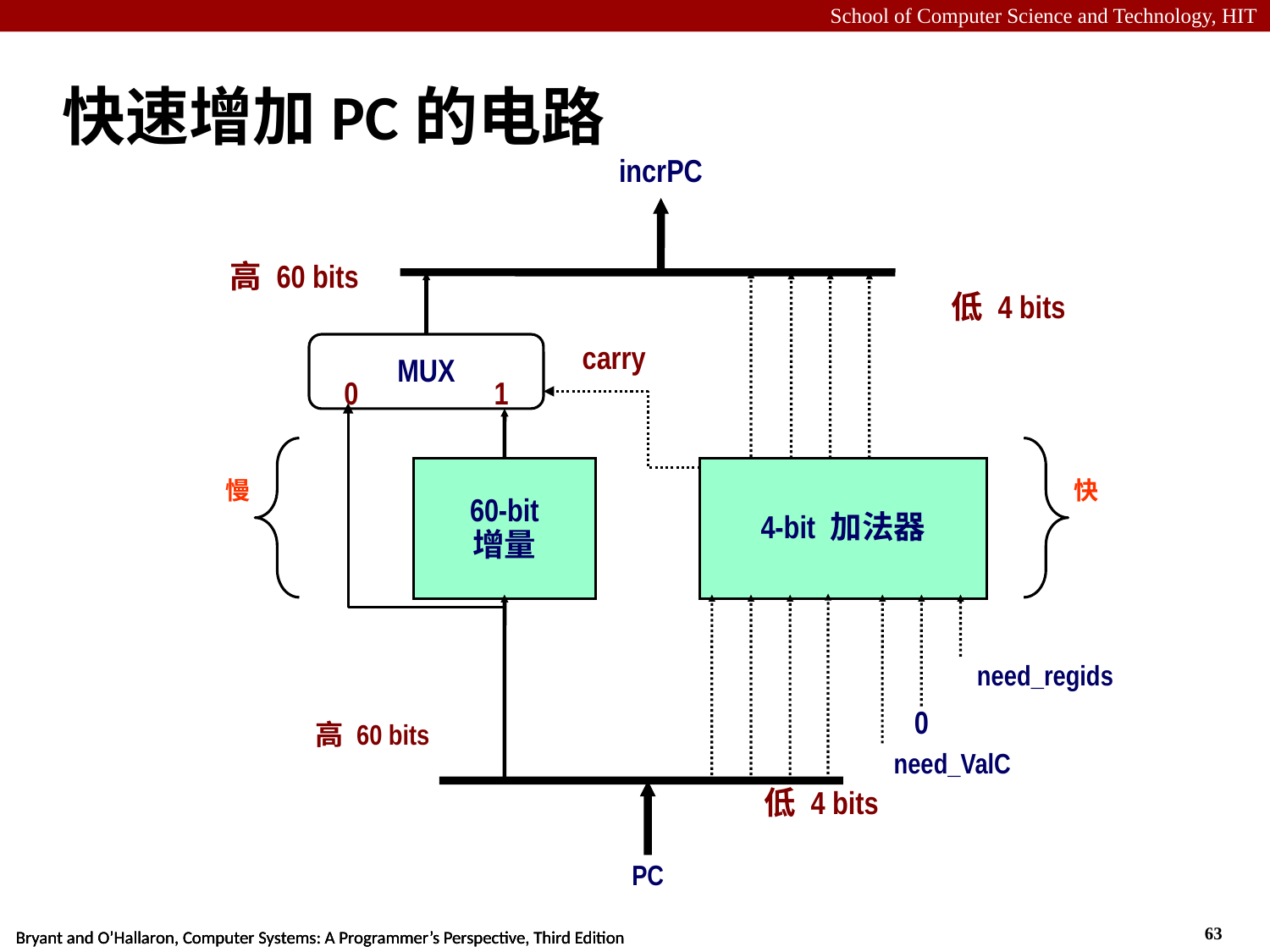

# 快速增加PC的电路
incrPC

高 60 bits

低 4 bits
MUX
carry
0
1

慢

快
60-bit
增量
4-bit 加法器

need_regids
0
高 60 bits
need_ValC

低 4 bits
PC